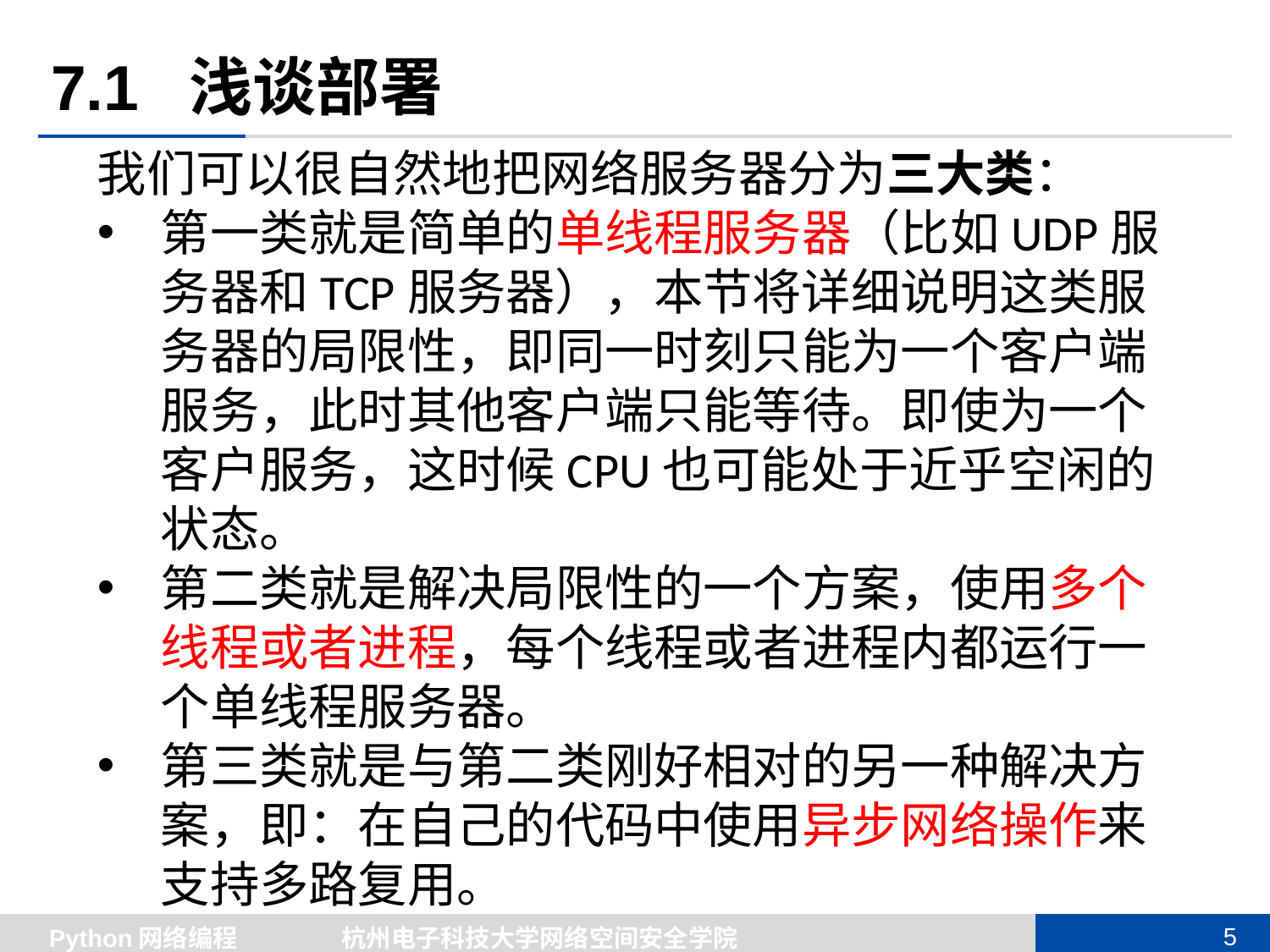

# 7.1  浅谈部署
我们可以很自然地把网络服务器分为三大类：
第一类就是简单的单线程服务器（比如UDP服务器和TCP服务器），本节将详细说明这类服务器的局限性，即同一时刻只能为一个客户端服务，此时其他客户端只能等待。即使为一个客户服务，这时候CPU也可能处于近乎空闲的状态。
第二类就是解决局限性的一个方案，使用多个线程或者进程，每个线程或者进程内都运行一个单线程服务器。
第三类就是与第二类刚好相对的另一种解决方案，即：在自己的代码中使用异步网络操作来支持多路复用。